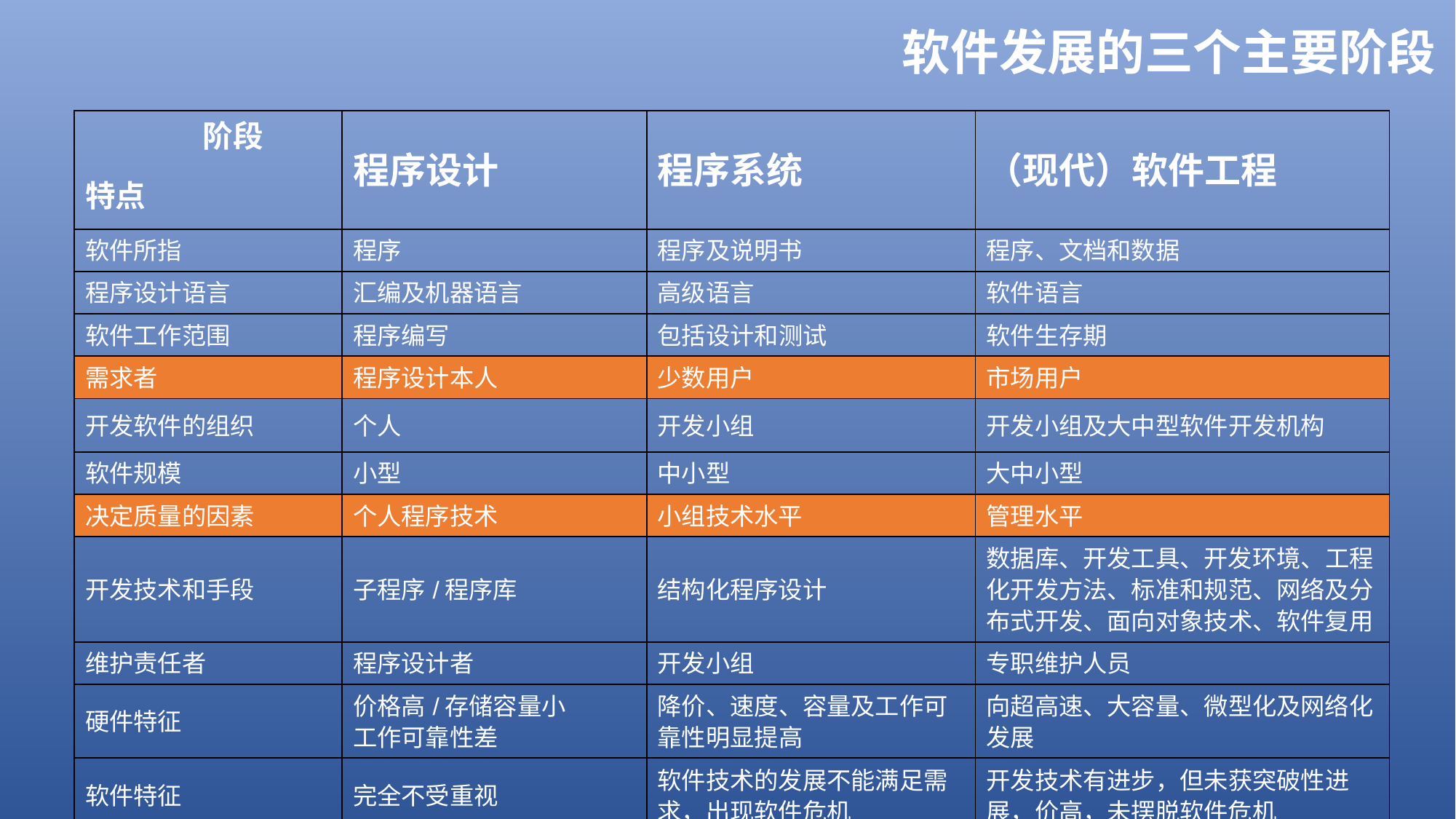

# 软件发展的三个主要阶段
|  | 阶段 | 程序设计 | 程序系统 | （现代）软件工程 |
| --- | --- | --- | --- | --- |
| 特点 |  |  |  |  |
| 软件所指 |  | 程序 | 程序及说明书 | 程序、文档和数据 |
| 程序设计语言 |  | 汇编及机器语言 | 高级语言 | 软件语言 |
| 软件工作范围 |  | 程序编写 | 包括设计和测试 | 软件生存期 |
| 需求者 |  | 程序设计本人 | 少数用户 | 市场用户 |
| 开发软件的组织 |  | 个人 | 开发小组 | 开发小组及大中型软件开发机构 |
| 软件规模 |  | 小型 | 中小型 | 大中小型 |
| 决定质量的因素 |  | 个人程序技术 | 小组技术水平 | 管理水平 |
| 开发技术和手段 |  | 子程序/程序库 | 结构化程序设计 | 数据库、开发工具、开发环境、工程化开发方法、标准和规范、网络及分布式开发、面向对象技术、软件复用 |
| 维护责任者 |  | 程序设计者 | 开发小组 | 专职维护人员 |
| 硬件特征 |  | 价格高/存储容量小 工作可靠性差 | 降价、速度、容量及工作可靠性明显提高 | 向超高速、大容量、微型化及网络化发展 |
| 软件特征 |  | 完全不受重视 | 软件技术的发展不能满足需求，出现软件危机 | 开发技术有进步，但未获突破性进展，价高，未摆脱软件危机 |